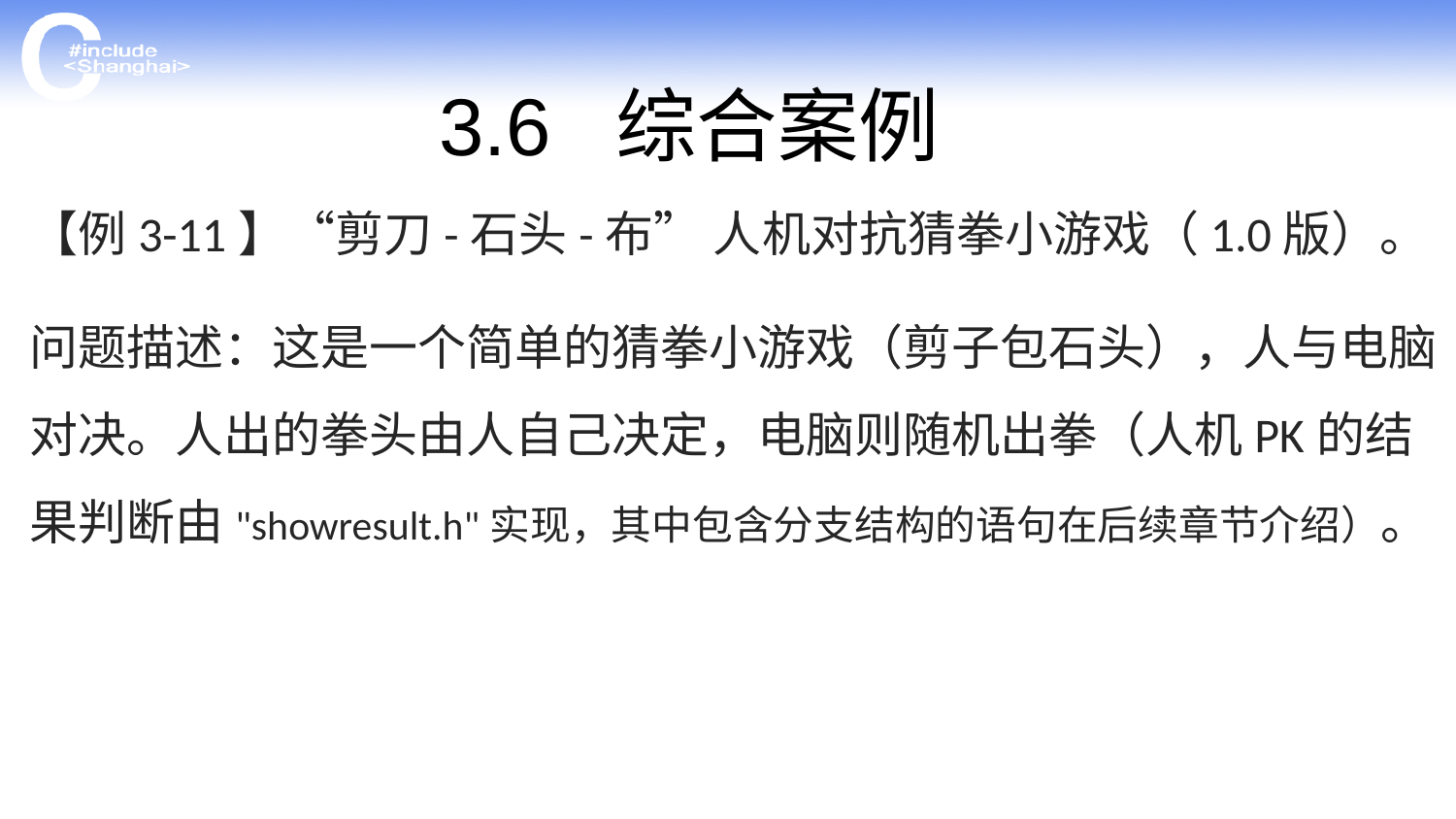

3.6  综合案例
【例3-11】“剪刀-石头-布” 人机对抗猜拳小游戏（1.0版）。
问题描述：这是一个简单的猜拳小游戏（剪子包石头），人与电脑对决。人出的拳头由人自己决定，电脑则随机出拳（人机PK的结果判断由"showresult.h"实现，其中包含分支结构的语句在后续章节介绍）。